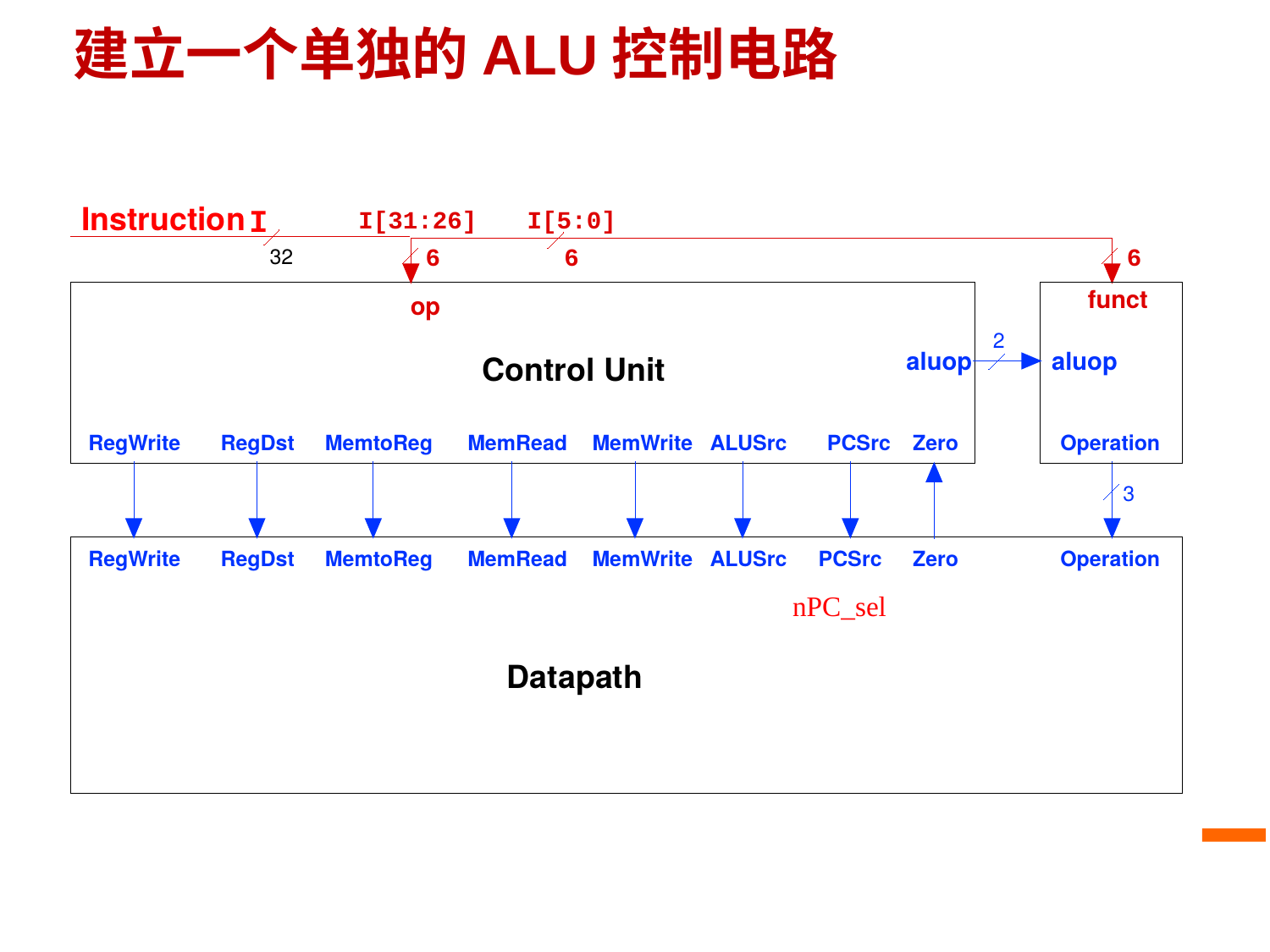

建立一个单独的ALU控制电路
Instruction

I
I[31:26]
I[5:0]

6
6
6
32

funct
op
2
aluop
aluop
Control Unit

RegWrite
RegDst
MemtoReg
MemRead
MemWrite
ALUSrc
PCSrc
Zero
Operation

3

RegWrite
RegDst
MemtoReg
MemRead
MemWrite
ALUSrc
PCSrc
Zero
Operation
nPC_sel
Datapath